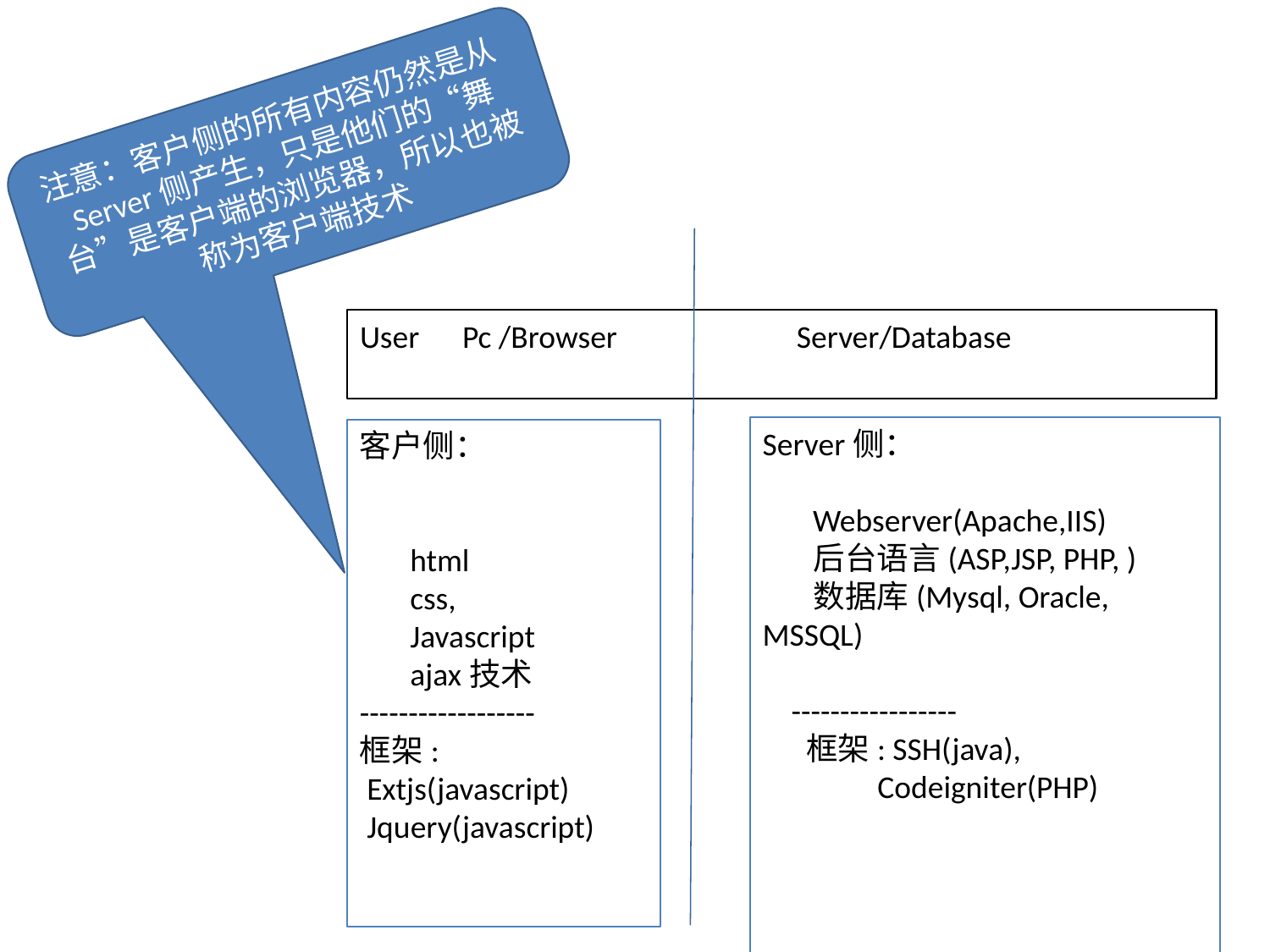

注意：客户侧的所有内容仍然是从Server侧产生，只是他们的“舞台”是客户端的浏览器，所以也被称为客户端技术
User      Pc /Browser                         Server/Database

Server侧：

       Webserver(Apache,IIS)
      后台语言(ASP,JSP, PHP, )
      数据库(Mysql, Oracle, MSSQL)

    -----------------
     框架: SSH(java),
                Codeigniter(PHP)

客户侧：

       html
       css,
       Javascript
       ajax技术
------------------
框架:
 Extjs(javascript)
 Jquery(javascript)